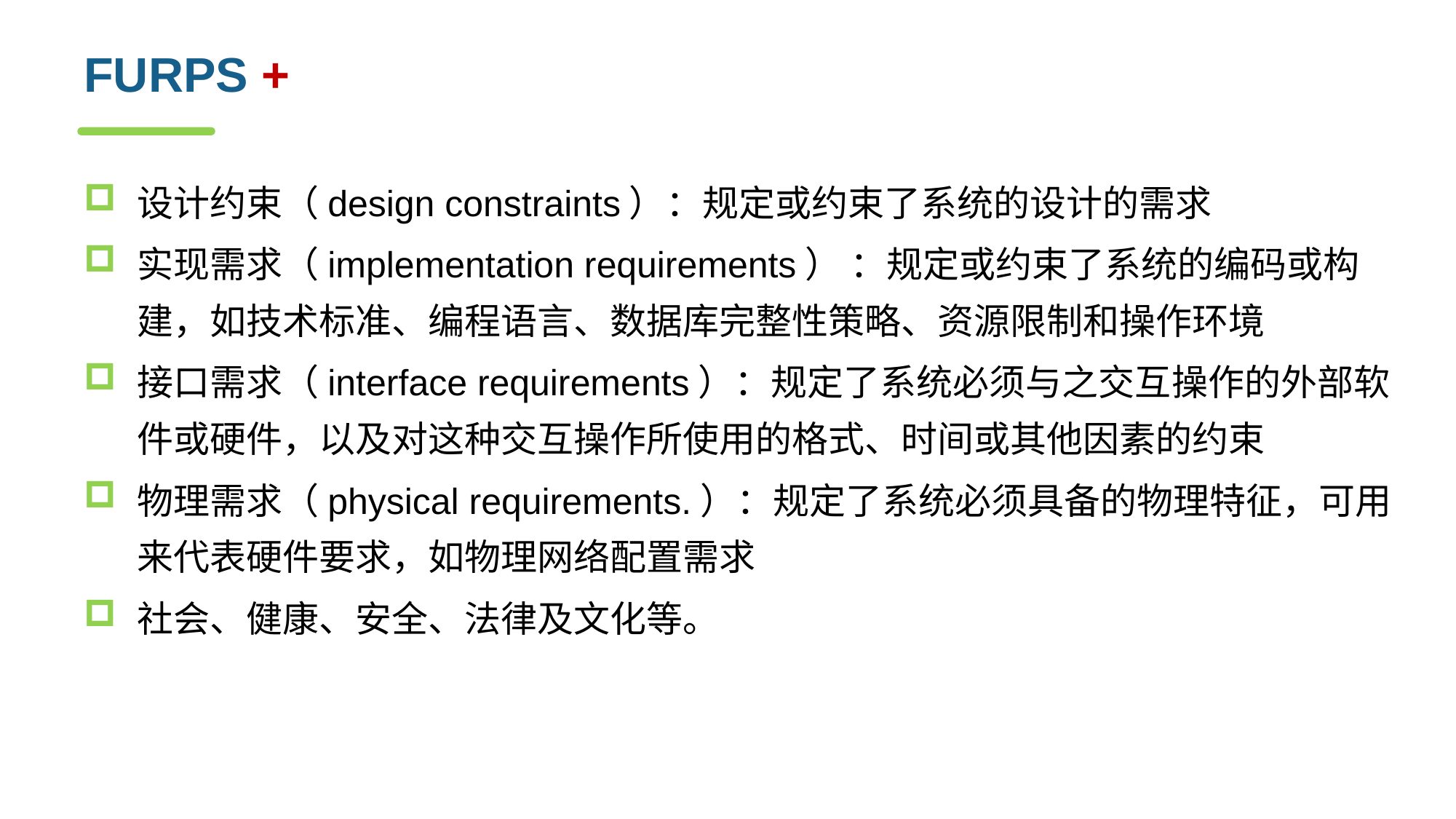

# FURPS +
设计约束（design constraints）：规定或约束了系统的设计的需求
实现需求（implementation requirements） ：规定或约束了系统的编码或构建，如技术标准、编程语言、数据库完整性策略、资源限制和操作环境
接口需求（interface requirements）：规定了系统必须与之交互操作的外部软件或硬件，以及对这种交互操作所使用的格式、时间或其他因素的约束
物理需求（physical requirements.）：规定了系统必须具备的物理特征，可用来代表硬件要求，如物理网络配置需求
社会、健康、安全、法律及文化等。

13